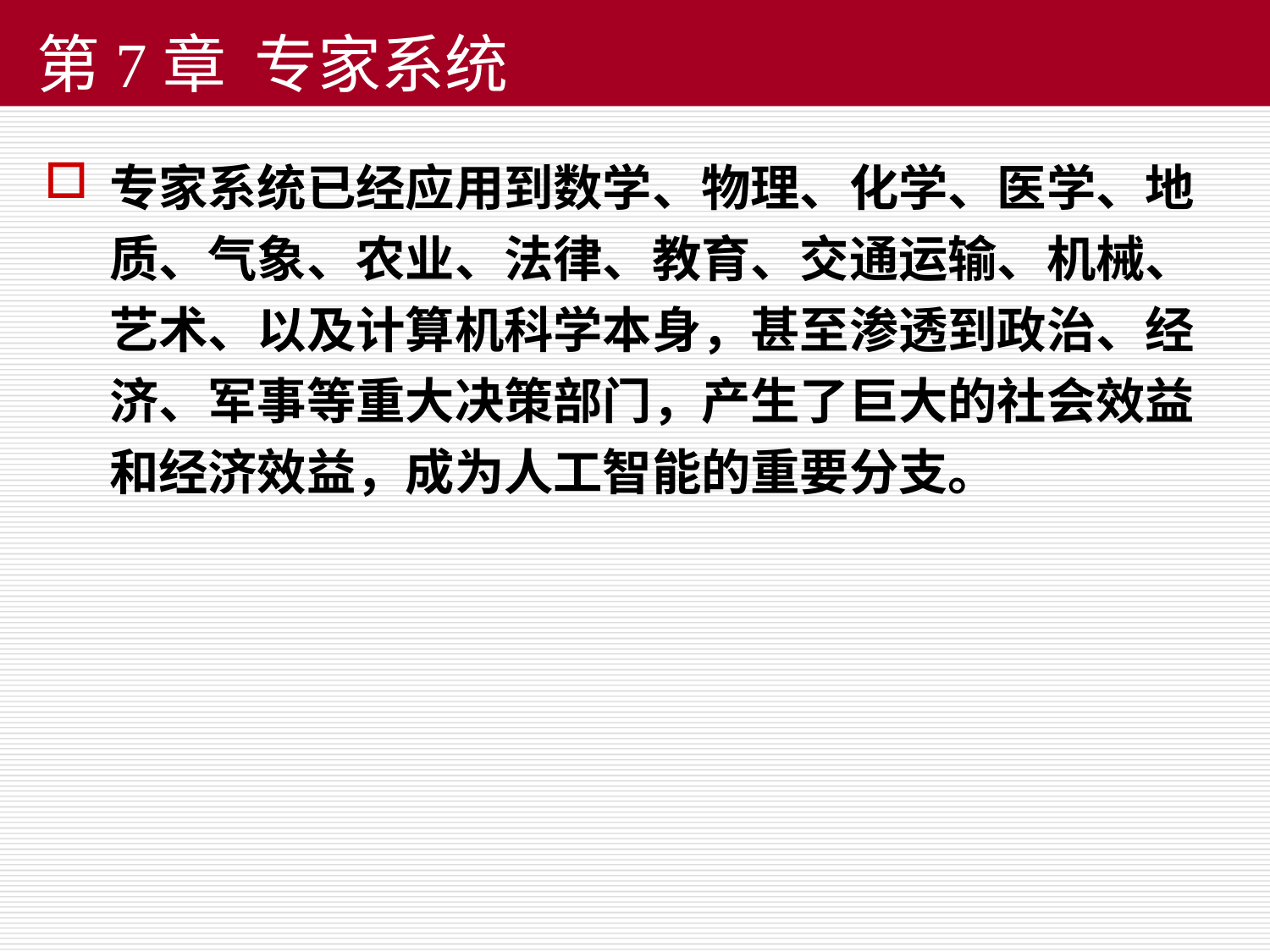

第7章  专家系统
专家系统已经应用到数学、物理、化学、医学、地质、气象、农业、法律、教育、交通运输、机械、艺术、以及计算机科学本身，甚至渗透到政治、经济、军事等重大决策部门，产生了巨大的社会效益和经济效益，成为人工智能的重要分支。
2